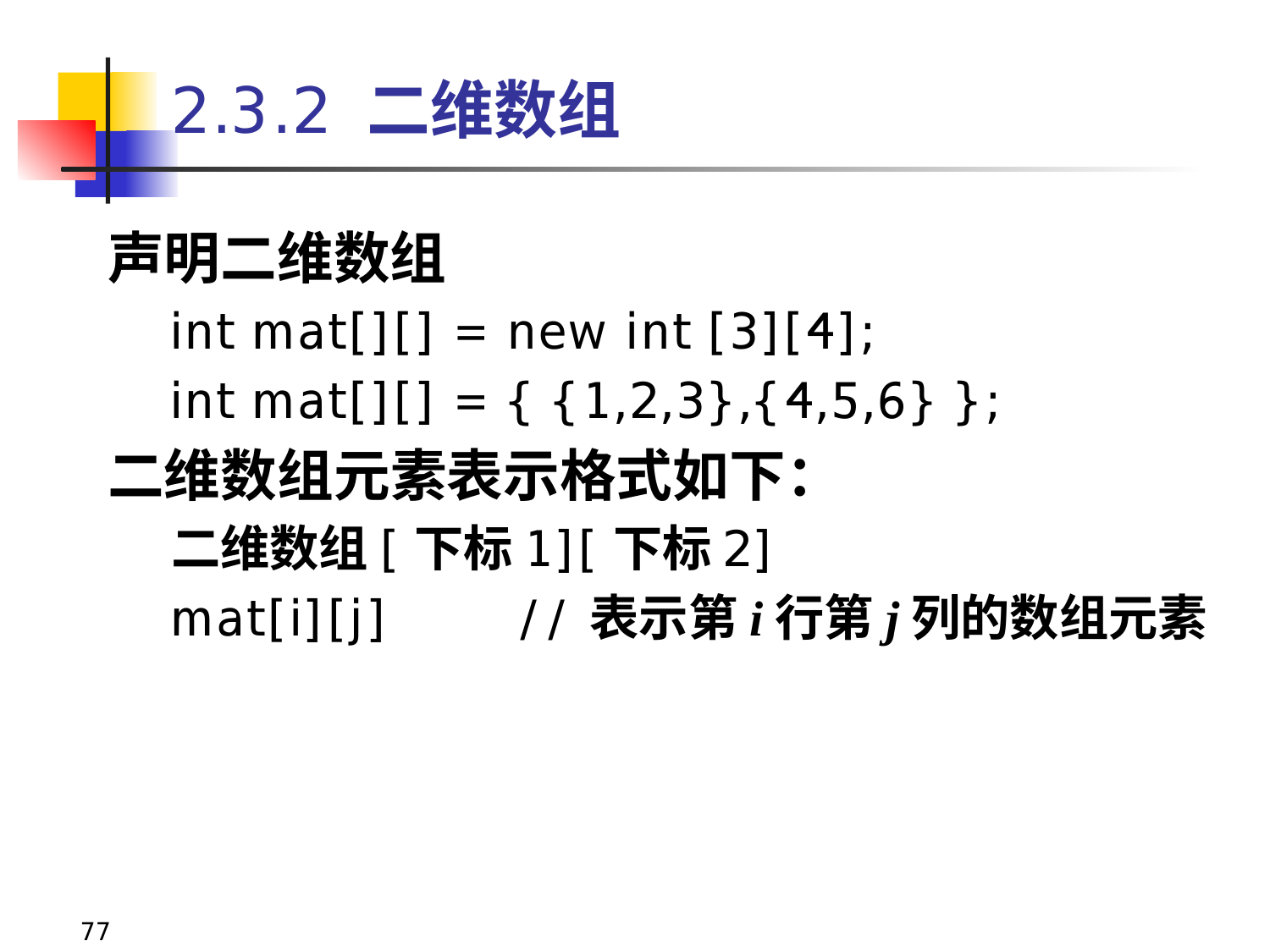

# 2.3.2 二维数组
声明二维数组
int mat[][] = new int [3][4];
int mat[][] = { {1,2,3},{4,5,6} };
二维数组元素表示格式如下：
二维数组[下标1][下标2]
mat[i][j]         //表示第i行第j列的数组元素
77